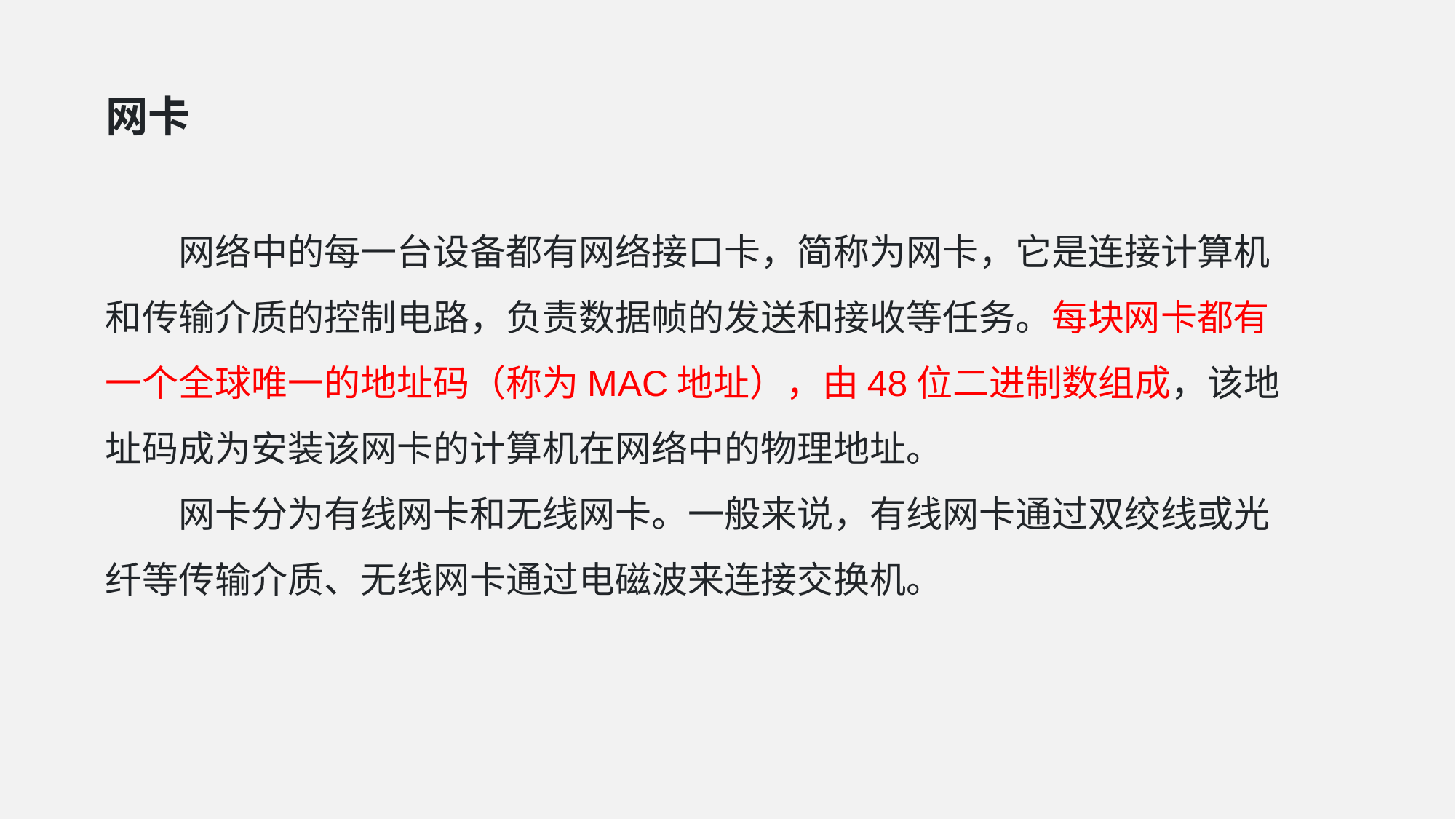

网卡
　　网络中的每一台设备都有网络接口卡，简称为网卡，它是连接计算机和传输介质的控制电路，负责数据帧的发送和接收等任务。每块网卡都有一个全球唯一的地址码（称为MAC地址），由48位二进制数组成，该地址码成为安装该网卡的计算机在网络中的物理地址。
　　网卡分为有线网卡和无线网卡。一般来说，有线网卡通过双绞线或光纤等传输介质、无线网卡通过电磁波来连接交换机。